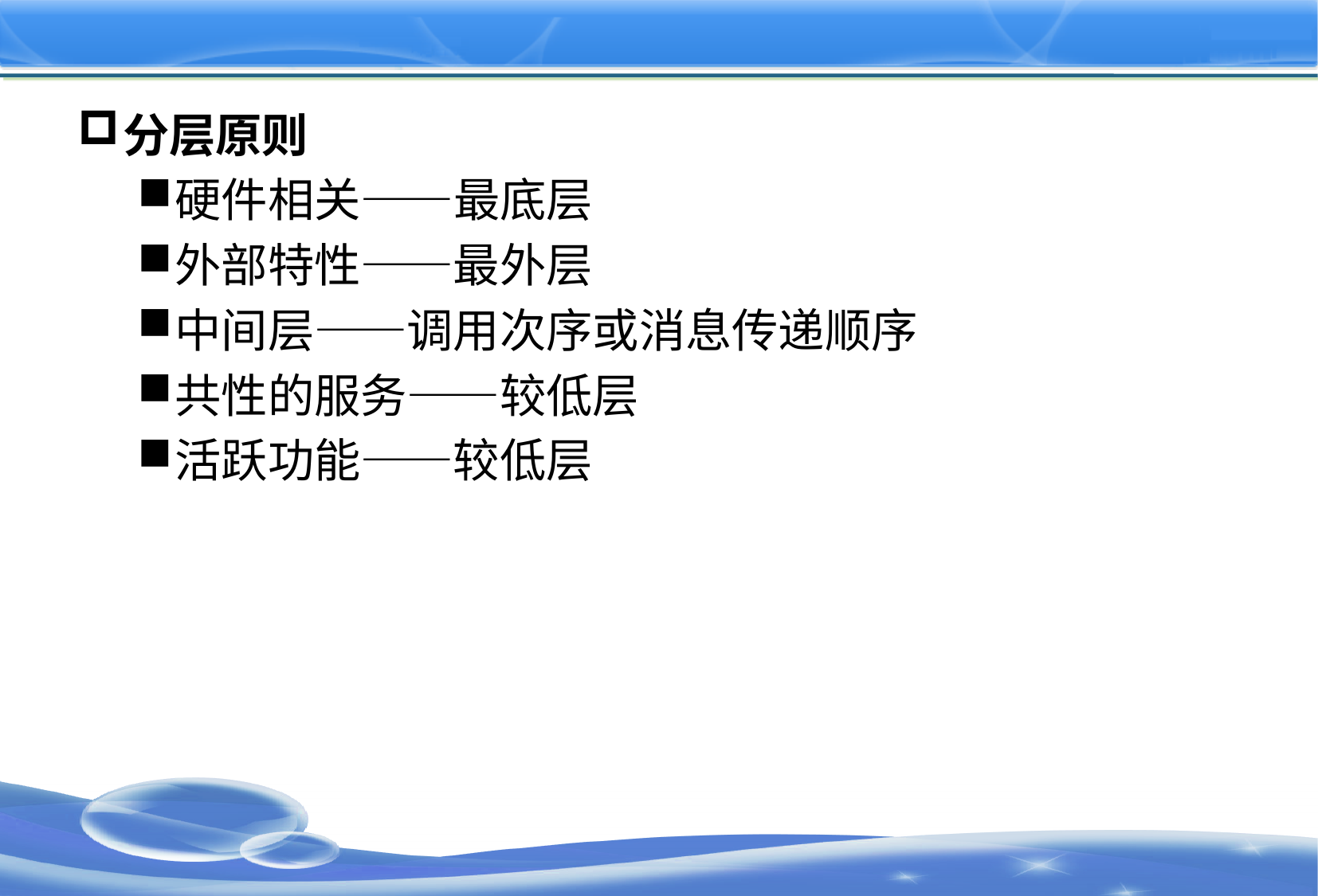

#
分层原则
硬件相关——最底层
外部特性——最外层
中间层——调用次序或消息传递顺序
共性的服务——较低层
活跃功能——较低层